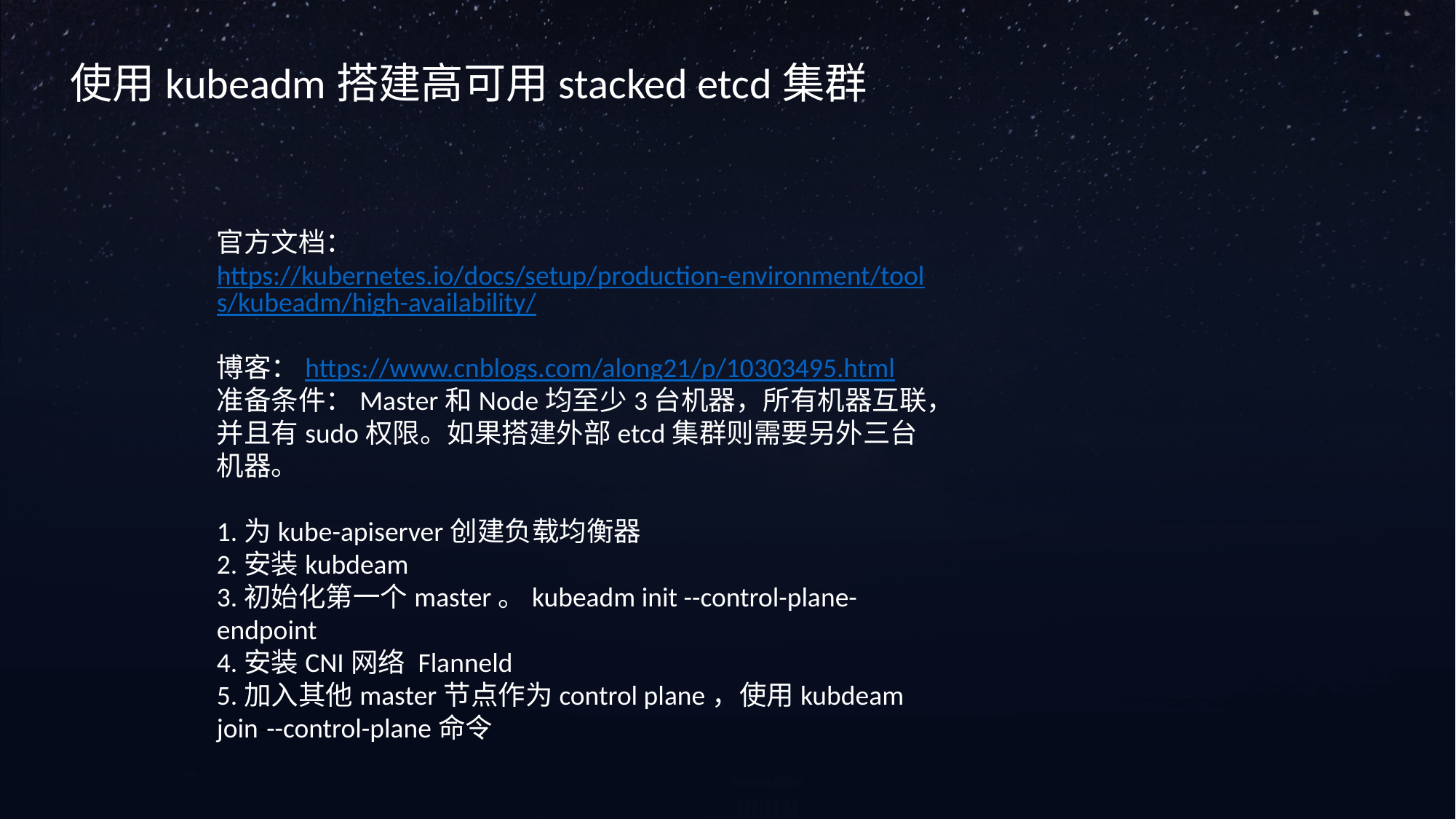

使用kubeadm搭建高可用stacked etcd集群

官方文档：https://kubernetes.io/docs/setup/production-environment/tools/kubeadm/high-availability/
博客：https://www.cnblogs.com/along21/p/10303495.html
准备条件：Master和Node均至少3台机器，所有机器互联，并且有sudo权限。如果搭建外部etcd集群则需要另外三台机器。

1.为kube-apiserver创建负载均衡器
2.安装kubdeam
3.初始化第一个master。kubeadm init --control-plane-endpoint
4.安装CNI网络 Flanneld
5.加入其他master节点作为control plane，使用kubdeam join---control-plane命令